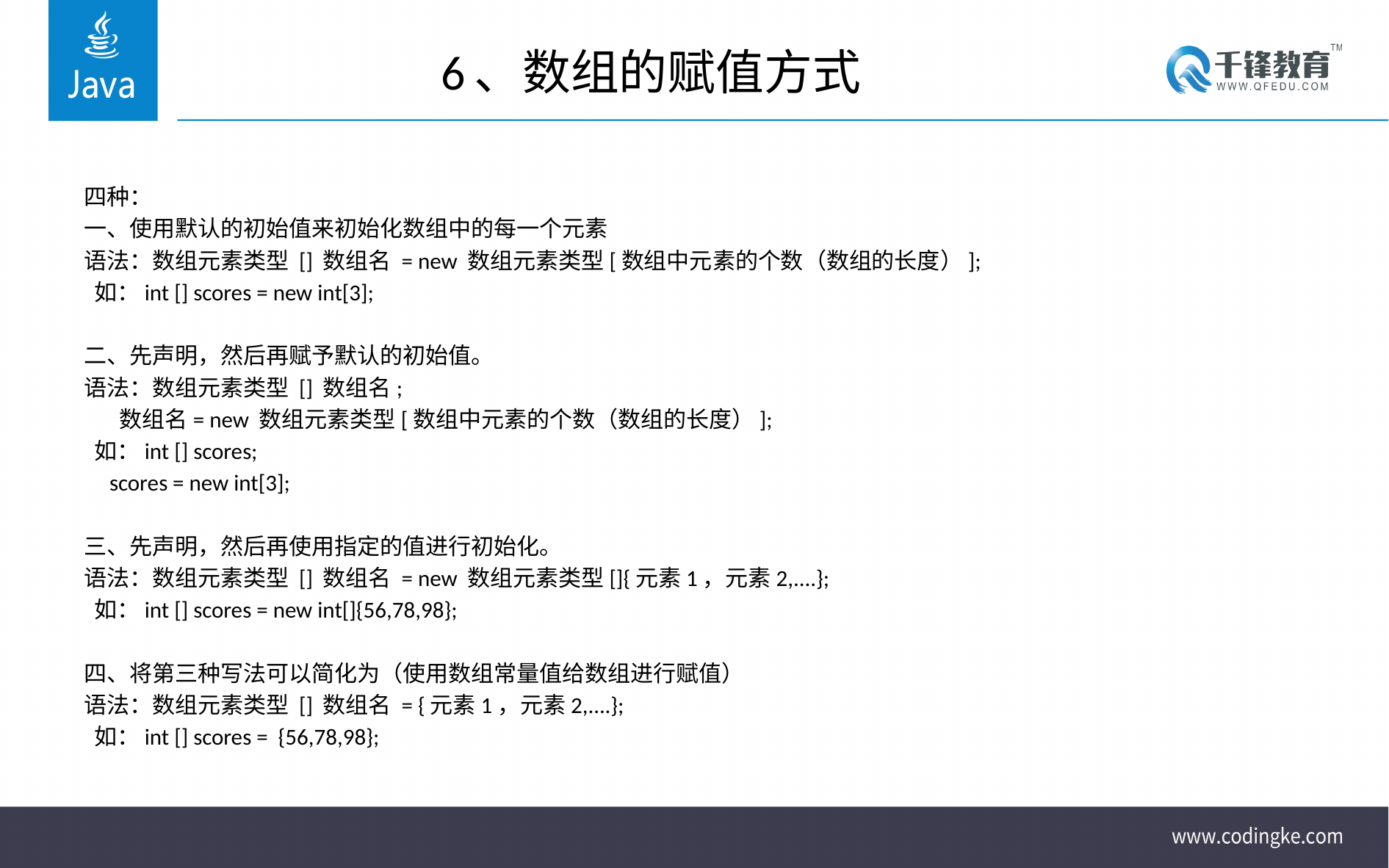

# 6、数组的赋值方式
四种：
一、使用默认的初始值来初始化数组中的每一个元素
语法：数组元素类型 [] 数组名 = new 数组元素类型[数组中元素的个数（数组的长度）];
 如：int [] scores = new int[3];

二、先声明，然后再赋予默认的初始值。
语法：数组元素类型 [] 数组名;
      数组名= new 数组元素类型[数组中元素的个数（数组的长度）];
 如：int [] scores;
     scores = new int[3];

三、先声明，然后再使用指定的值进行初始化。
语法：数组元素类型 [] 数组名 = new 数组元素类型[]{元素1，元素2,....};
 如：int [] scores = new int[]{56,78,98};

四、将第三种写法可以简化为（使用数组常量值给数组进行赋值）
语法：数组元素类型 [] 数组名 = {元素1，元素2,....};
 如：int [] scores =  {56,78,98};